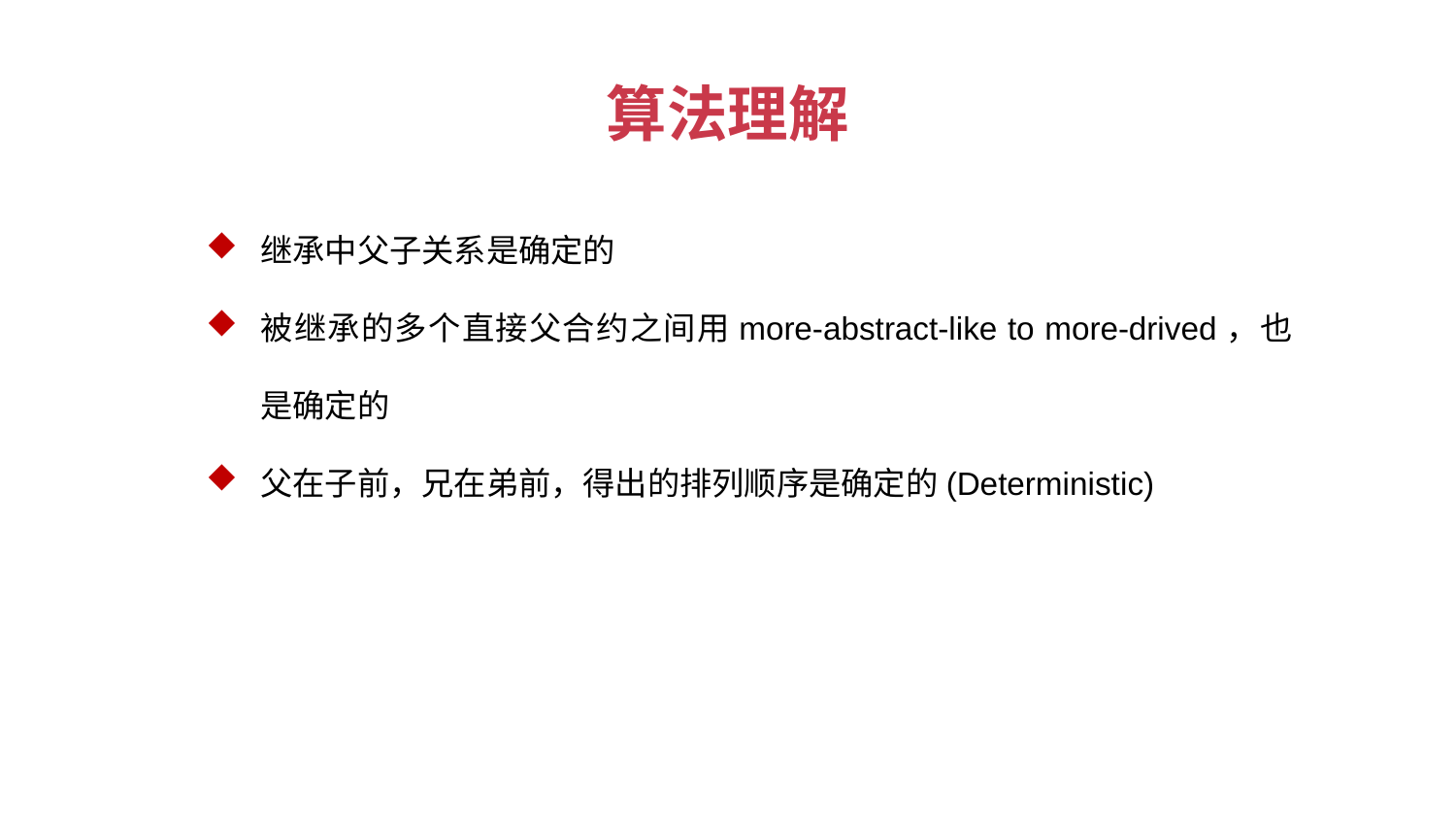

算法理解
继承中父子关系是确定的
被继承的多个直接父合约之间用more-abstract-like to more-drived，也是确定的
父在子前，兄在弟前，得出的排列顺序是确定的(Deterministic)